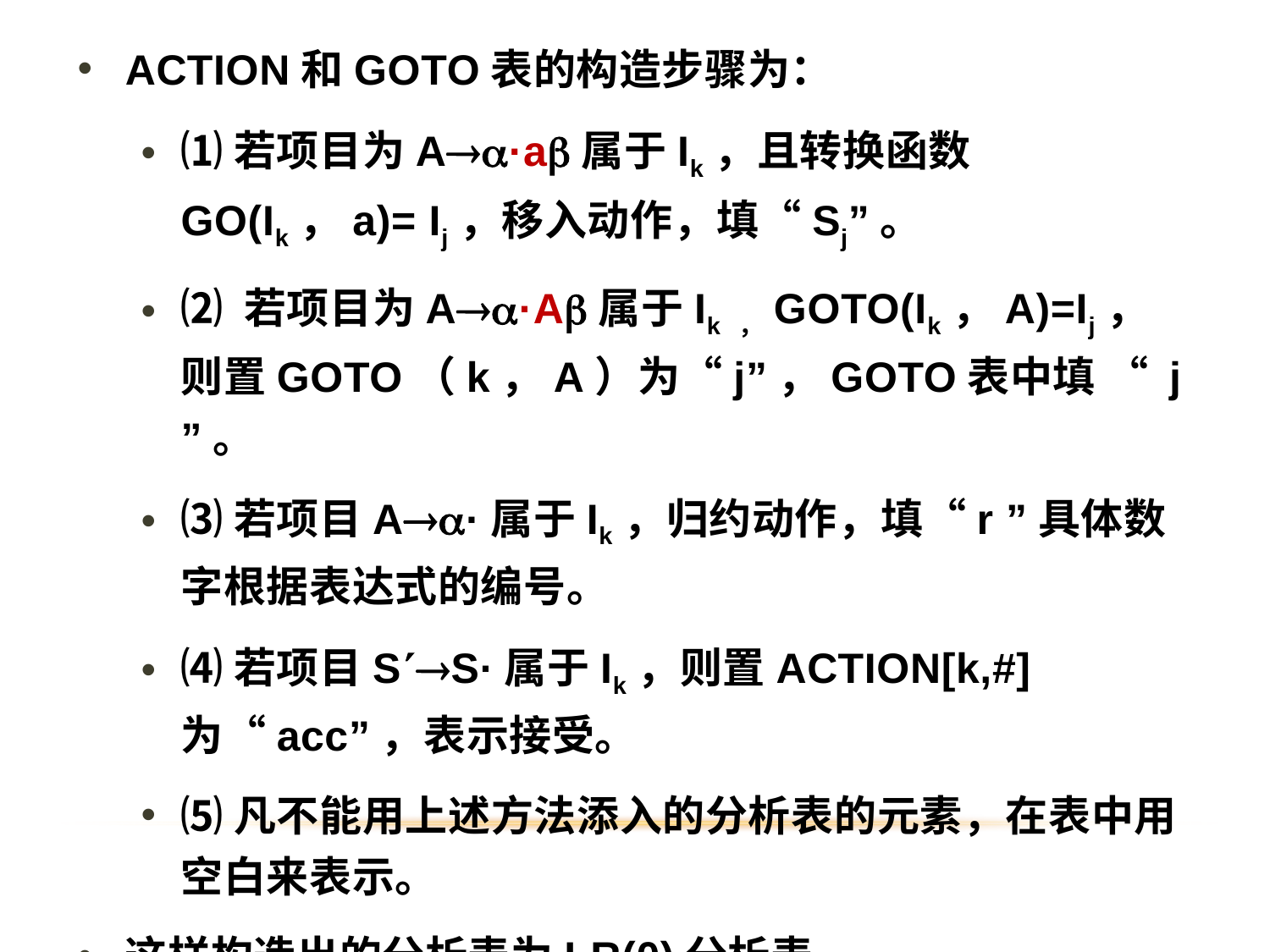

ACTION和GOTO表的构造步骤为：
⑴若项目为A→α·aβ属于Ik，且转换函数GO(Ik，a)= Ij，移入动作，填“Sj”。
⑵ 若项目为A→α·Aβ属于Ik ，GOTO(Ik，A)=Ij， 则置GOTO（k，A）为“j”，GOTO表中填 “ j ”。
⑶若项目A→α·属于Ik，归约动作，填“r ”具体数字根据表达式的编号。
⑷若项目S′→S·属于Ik，则置ACTION[k,#]为“acc”，表示接受。
⑸凡不能用上述方法添入的分析表的元素，在表中用空白来表示。
这样构造出的分析表为LR(0)分析表。